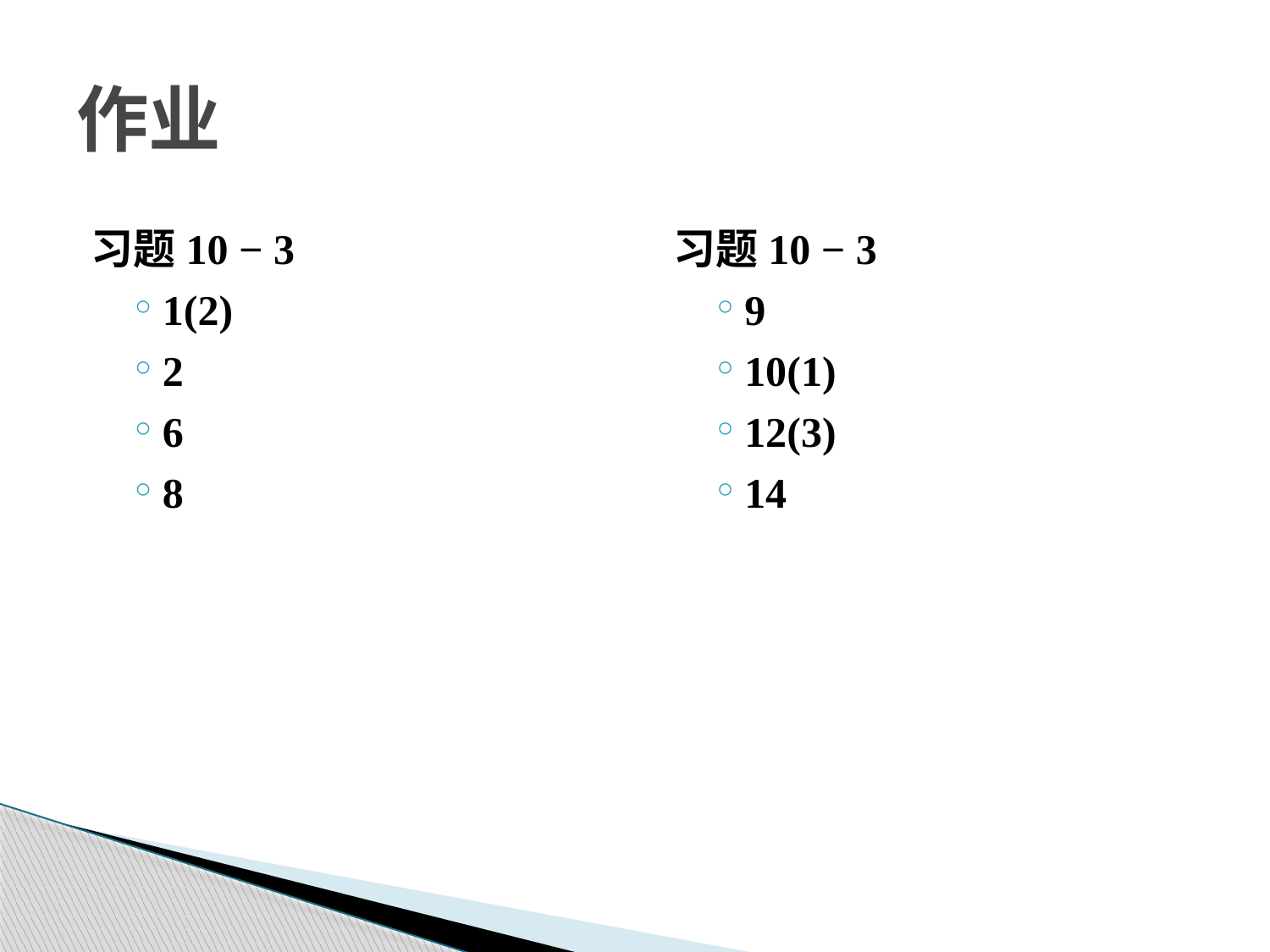

# 作业
习题10 − 3
1(2)
2
6
8

习题10 − 3
9
10(1)
12(3)
14